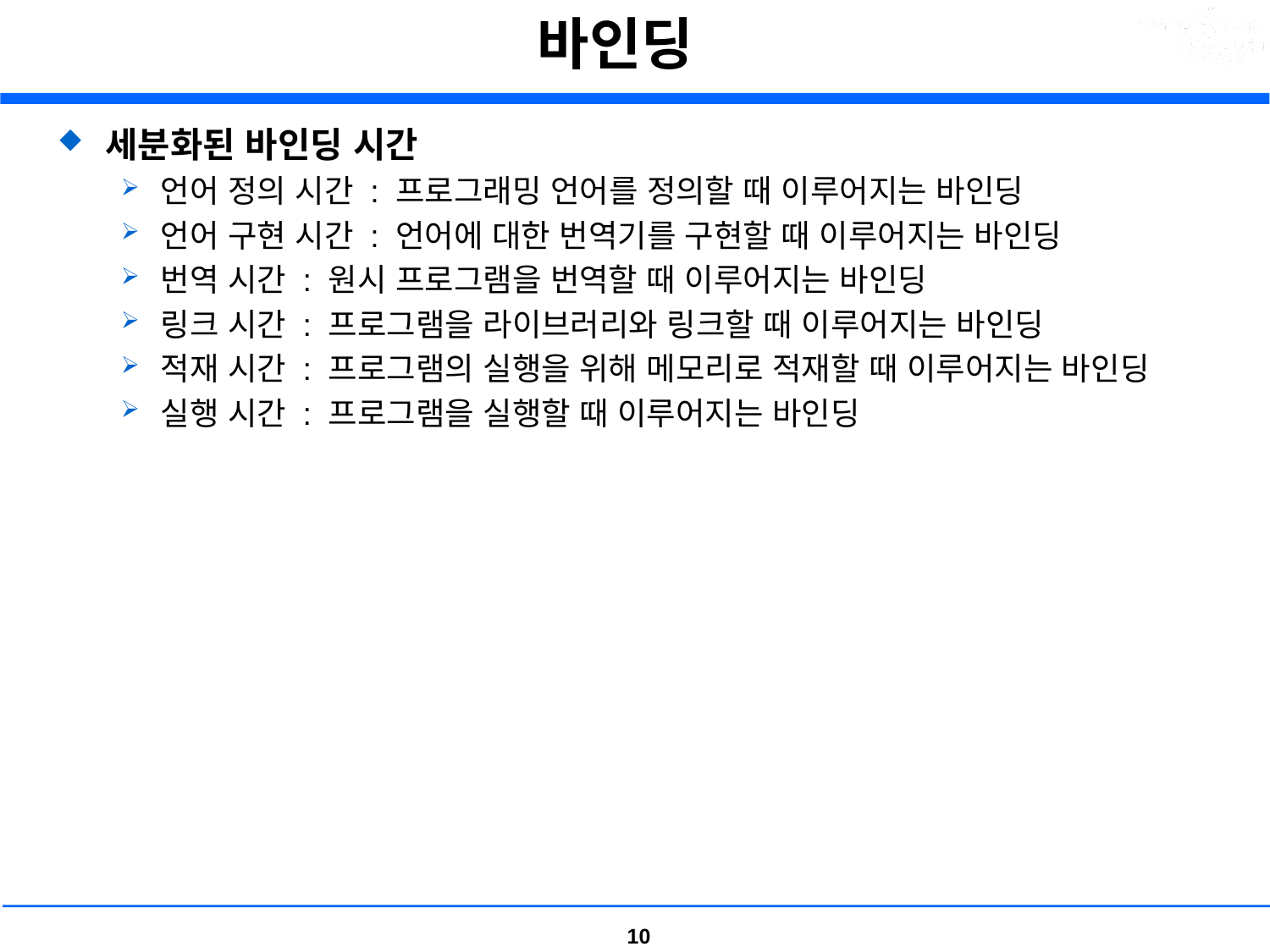

# 바인딩
세분화된 바인딩 시간
언어 정의 시간 : 프로그래밍 언어를 정의할 때 이루어지는 바인딩
언어 구현 시간 : 언어에 대한 번역기를 구현할 때 이루어지는 바인딩
번역 시간 : 원시 프로그램을 번역할 때 이루어지는 바인딩
링크 시간 : 프로그램을 라이브러리와 링크할 때 이루어지는 바인딩
적재 시간 : 프로그램의 실행을 위해 메모리로 적재할 때 이루어지는 바인딩
실행 시간 : 프로그램을 실행할 때 이루어지는 바인딩